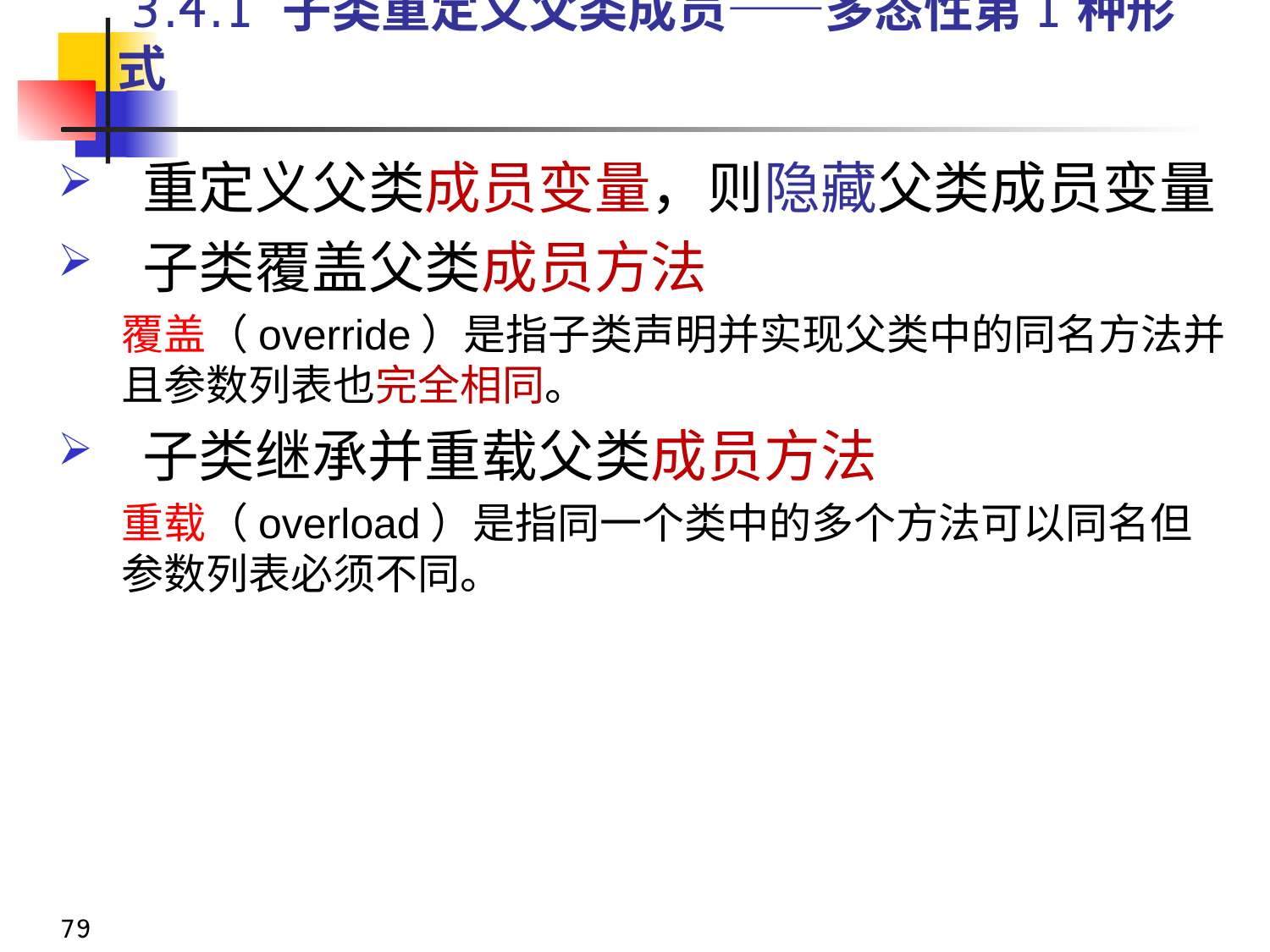

# 3.4.1 子类重定义父类成员——多态性第1种形式
重定义父类成员变量，则隐藏父类成员变量
子类覆盖父类成员方法
覆盖（override）是指子类声明并实现父类中的同名方法并且参数列表也完全相同。
子类继承并重载父类成员方法
重载（overload）是指同一个类中的多个方法可以同名但参数列表必须不同。

79